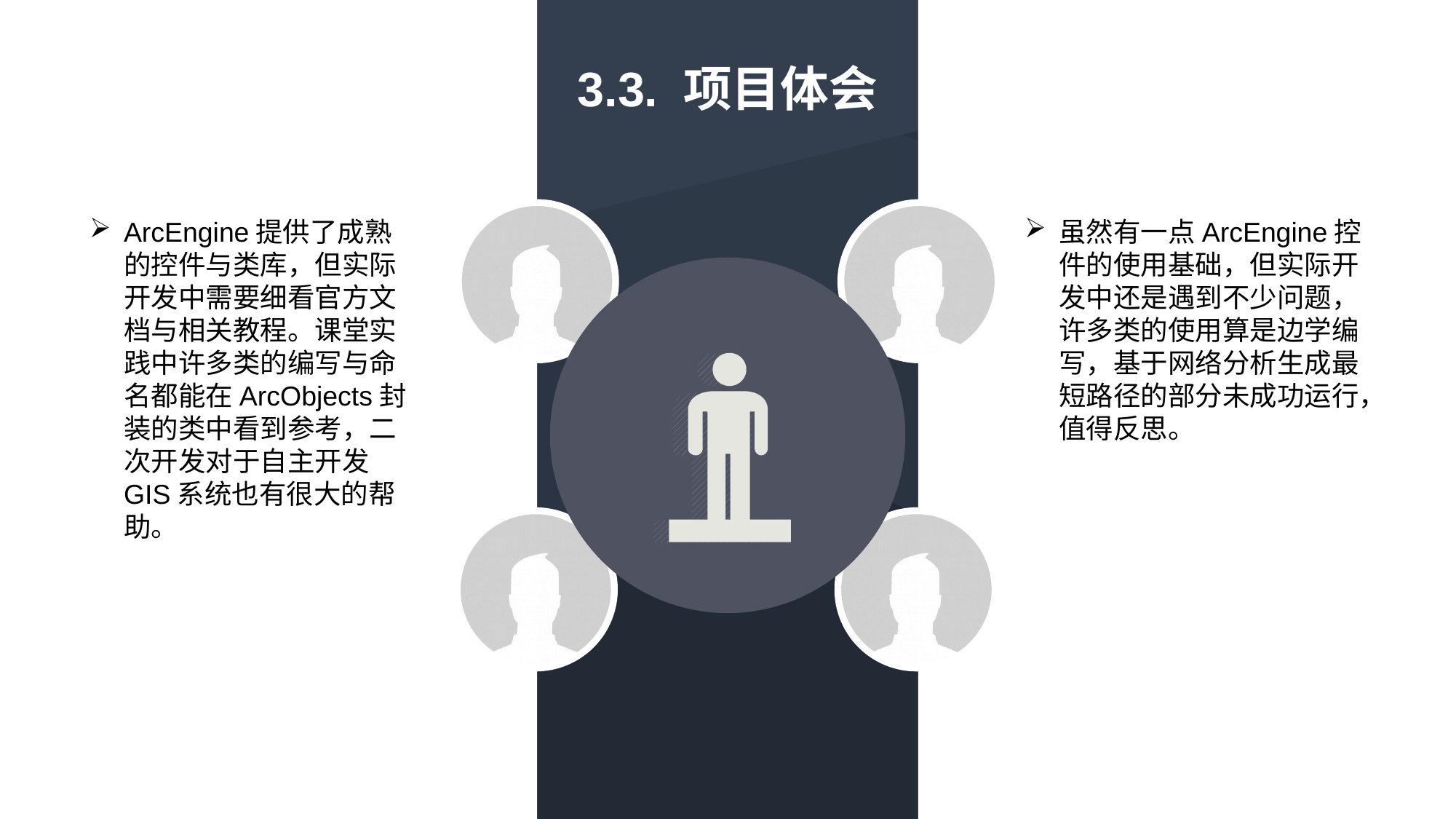

3.3. 项目体会

虽然有一点ArcEngine控件的使用基础，但实际开发中还是遇到不少问题，许多类的使用算是边学编写，基于网络分析生成最短路径的部分未成功运行，值得反思。
ArcEngine提供了成熟的控件与类库，但实际开发中需要细看官方文档与相关教程。课堂实践中许多类的编写与命名都能在ArcObjects封装的类中看到参考，二次开发对于自主开发GIS系统也有很大的帮助。

10